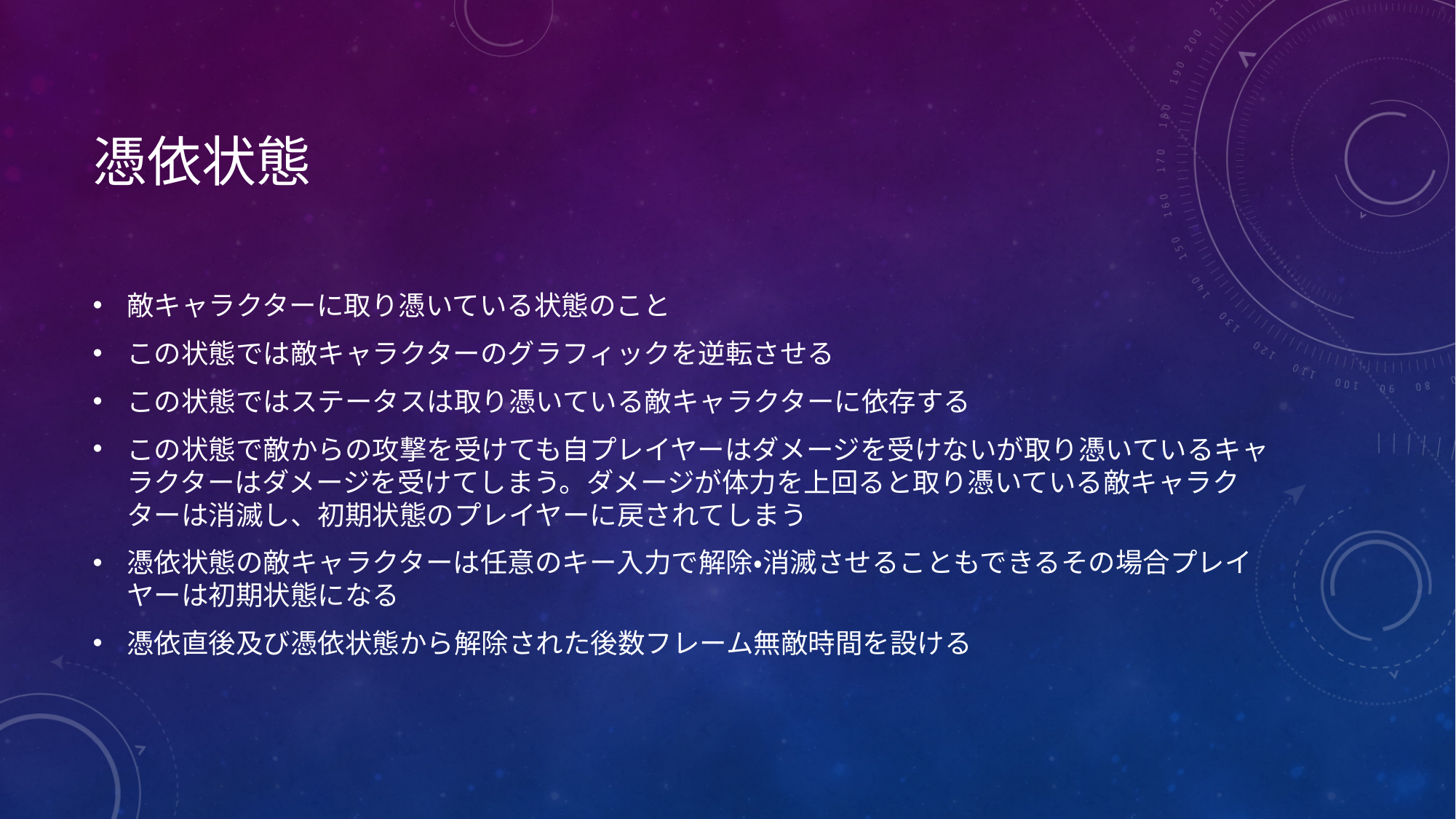

# 憑依状態
敵キャラクターに取り憑いている状態のこと
この状態では敵キャラクターのグラフィックを逆転させる
この状態ではステータスは取り憑いている敵キャラクターに依存する
この状態で敵からの攻撃を受けても自プレイヤーはダメージを受けないが取り憑いているキャラクターはダメージを受けてしまう。ダメージが体力を上回ると取り憑いている敵キャラクターは消滅し、初期状態のプレイヤーに戻されてしまう
憑依状態の敵キャラクターは任意のキー入力で解除・消滅させることもできるその場合プレイヤーは初期状態になる
憑依直後及び憑依状態から解除された後数フレーム無敵時間を設ける